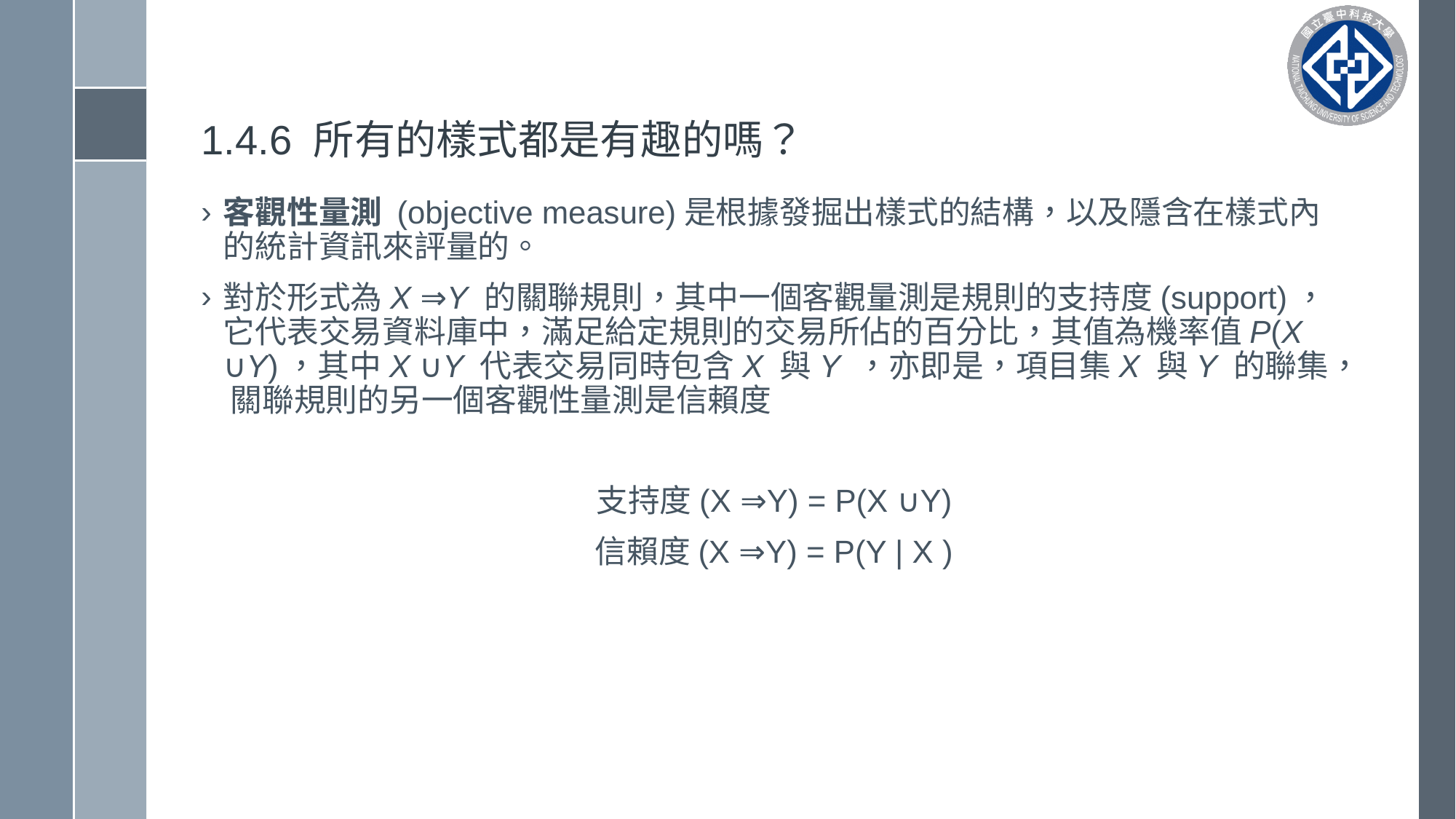

# 1.4.6 所有的樣式都是有趣的嗎？
客觀性量測 (objective measure)是根據發掘出樣式的結構，以及隱含在樣式內的統計資訊來評量的。
對於形式為X ⇒Y 的關聯規則，其中一個客觀量測是規則的支持度(support)，它代表交易資料庫中，滿足給定規則的交易所佔的百分比，其值為機率值P(X ∪Y)，其中X ∪Y 代表交易同時包含X 與Y ，亦即是，項目集X 與Y 的聯集， 關聯規則的另一個客觀性量測是信賴度

支持度(X ⇒Y) = P(X ∪Y)
信賴度(X ⇒Y) = P(Y | X )